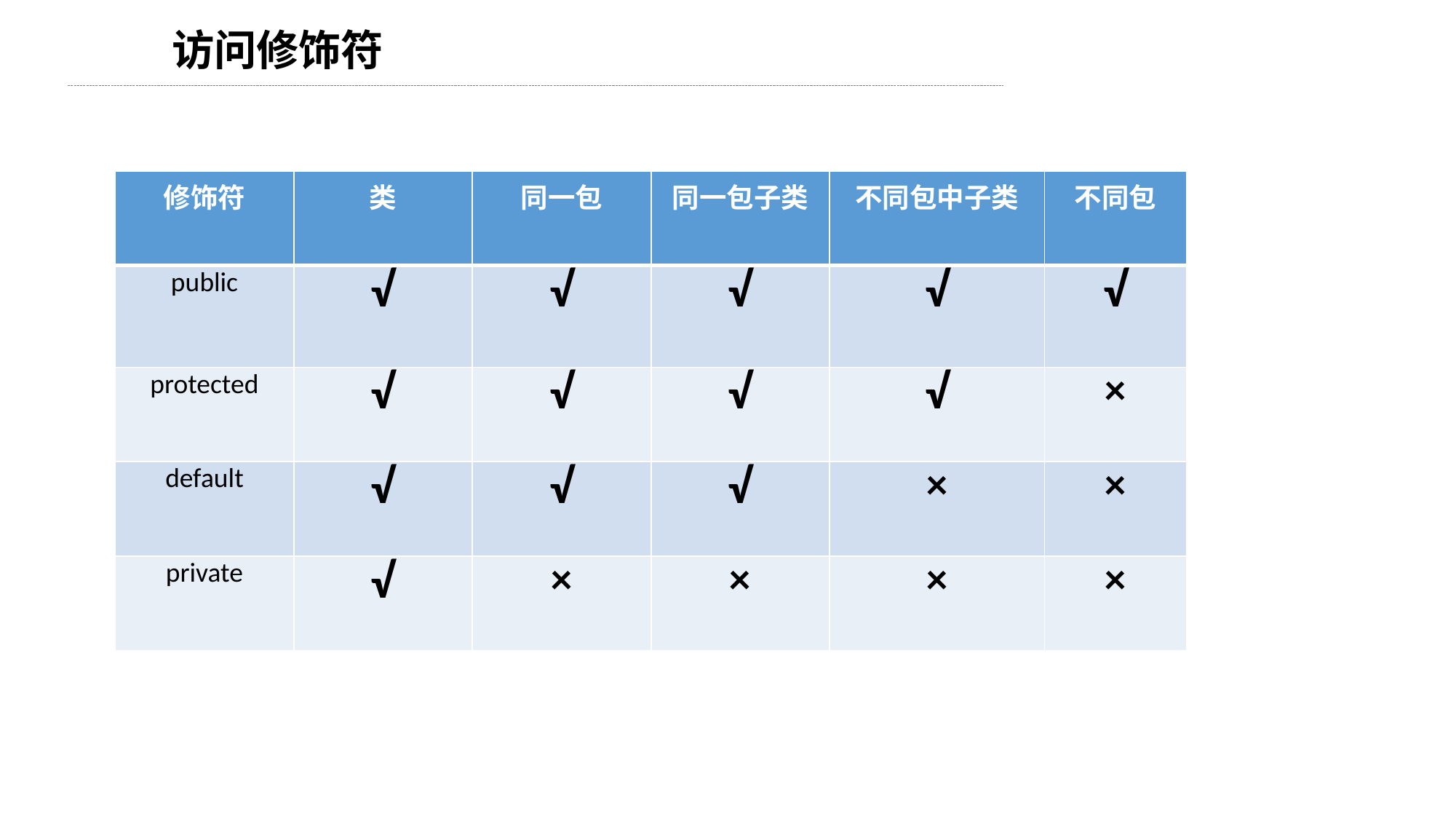

访问修饰符
| 修饰符 | 类 | 同一包 | 同一包子类 | 不同包中子类 | 不同包 |
| --- | --- | --- | --- | --- | --- |
| public | √ | √ | √ | √ | √ |
| protected | √ | √ | √ | √ | × |
| default | √ | √ | √ | × | × |
| private | √ | × | × | × | × |